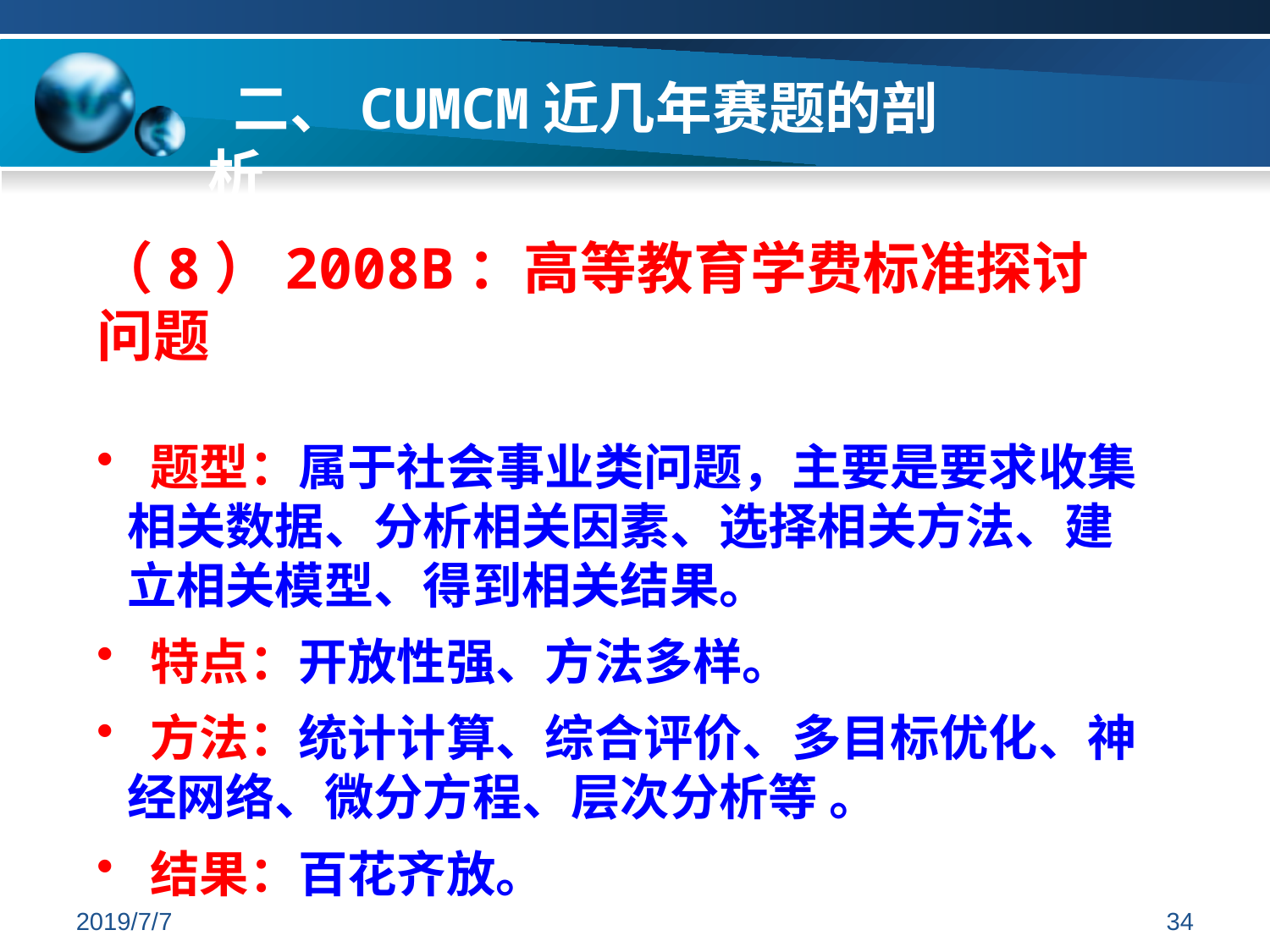

二、CUMCM近几年赛题的剖析
（8）2008B：高等教育学费标准探讨问题

 题型：属于社会事业类问题，主要是要求收集相关数据、分析相关因素、选择相关方法、建立相关模型、得到相关结果。
 特点：开放性强、方法多样。
 方法：统计计算、综合评价、多目标优化、神经网络、微分方程、层次分析等 。
 结果：百花齐放。
2019/7/7
34